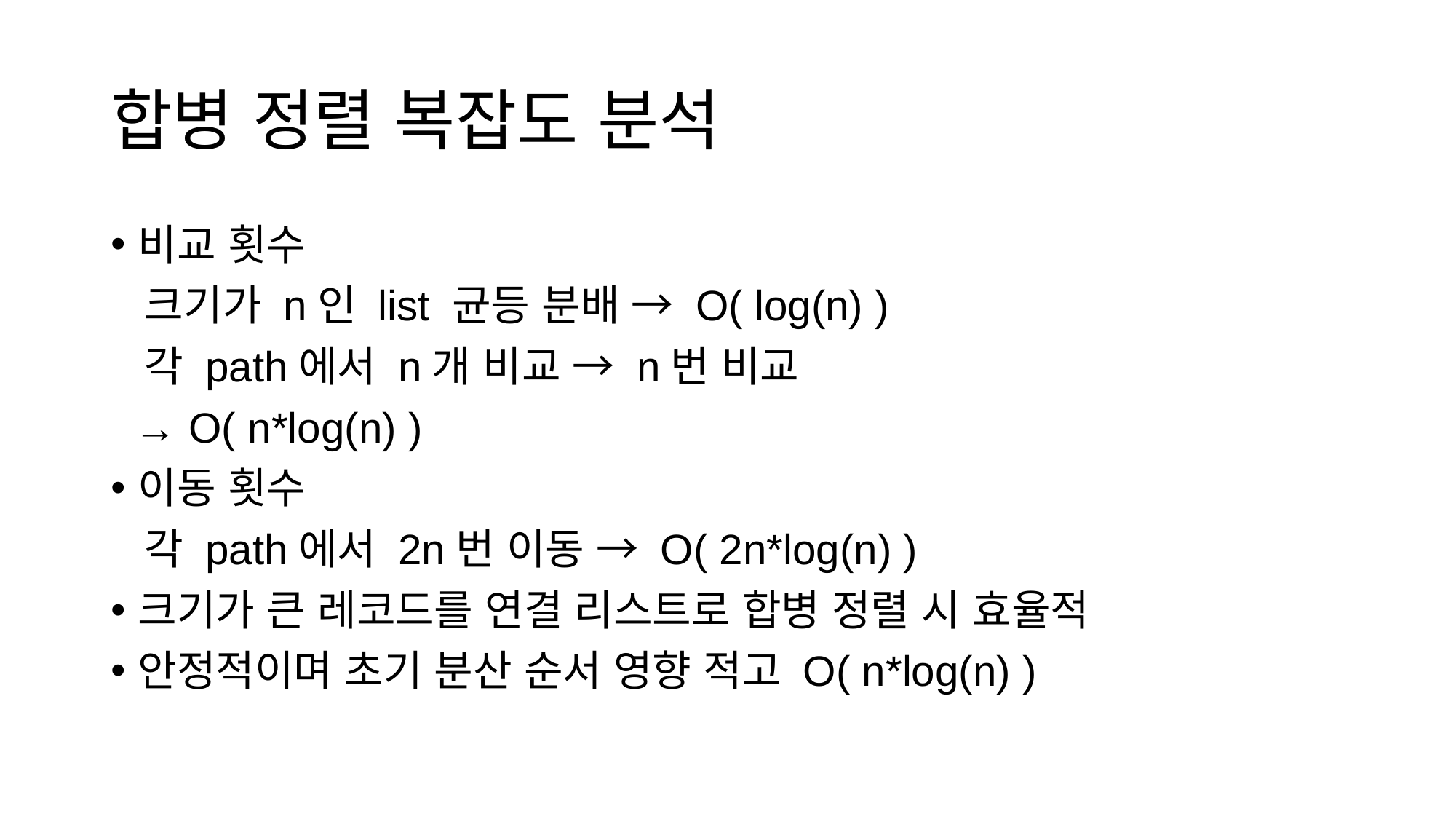

# 합병 정렬 복잡도 분석
비교 횟수
  크기가 n인 list 균등 분배 → O( log(n) )
  각 path에서 n개 비교 → n번 비교
  → O( n*log(n) )
이동 횟수
  각 path에서 2n번 이동 → O( 2n*log(n) )
크기가 큰 레코드를 연결 리스트로 합병 정렬 시 효율적
안정적이며 초기 분산 순서 영향 적고 O( n*log(n) )